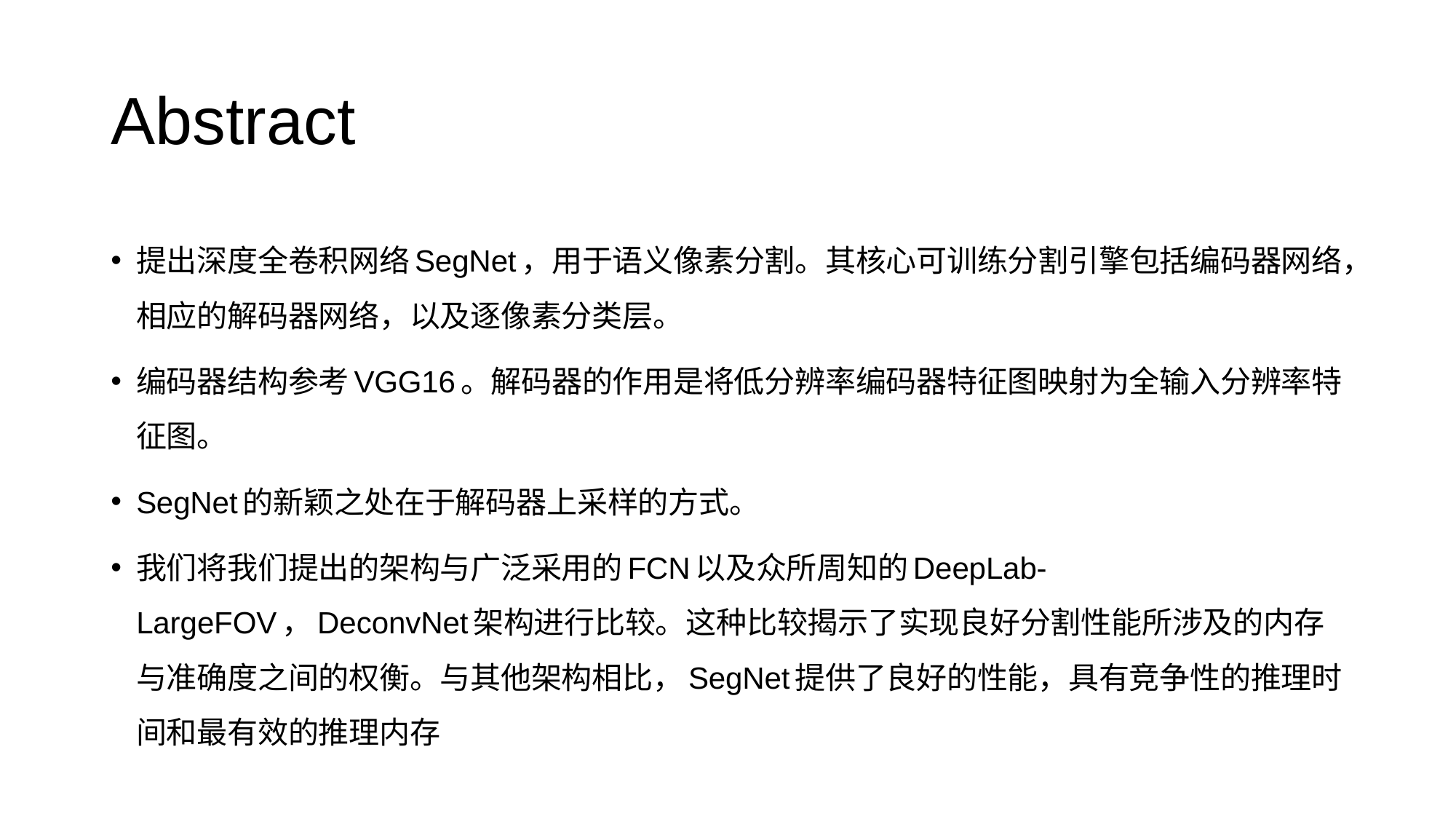

# Abstract
提出深度全卷积网络SegNet，用于语义像素分割。其核心可训练分割引擎包括编码器网络，相应的解码器网络，以及逐像素分类层。
编码器结构参考VGG16。解码器的作用是将低分辨率编码器特征图映射为全输入分辨率特征图。
SegNet的新颖之处在于解码器上采样的方式。
我们将我们提出的架构与广泛采用的FCN以及众所周知的DeepLab-LargeFOV，DeconvNet架构进行比较。这种比较揭示了实现良好分割性能所涉及的内存与准确度之间的权衡。与其他架构相比，SegNet提供了良好的性能，具有竞争性的推理时间和最有效的推理内存